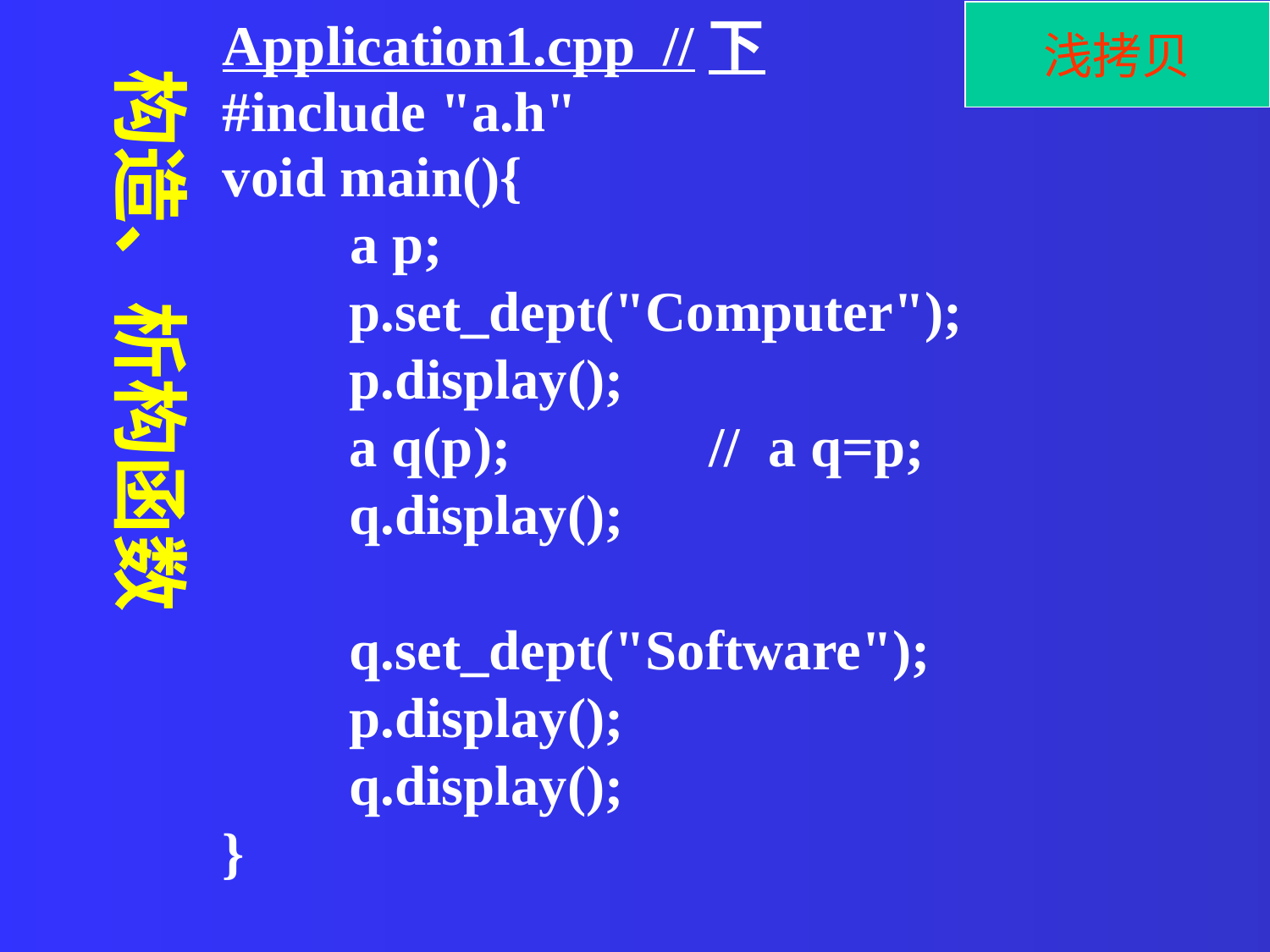

浅拷贝
Application1.cpp  //下
#include "a.h"
void main(){
         a p;
	p.set_dept("Computer");
	p.display();
	a q(p);              //  a q=p;
	q.display();

	q.set_dept("Software");
	p.display();
	q.display();
}
构造、析构函数